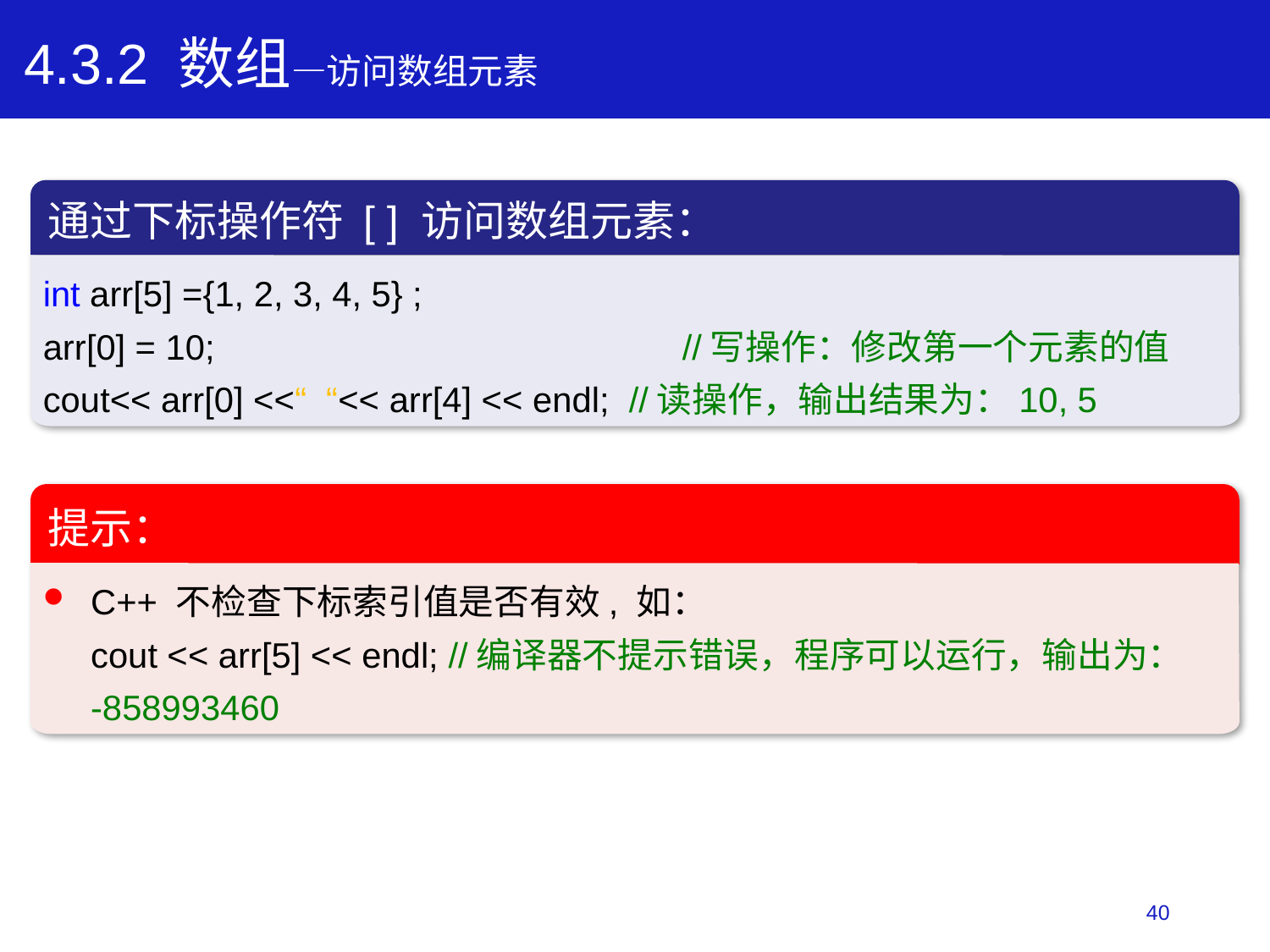

4.3.2 数组—访问数组元素
通过下标操作符 [ ] 访问数组元素：
int arr[5] ={1, 2, 3, 4, 5} ;
arr[0] = 10;                                                //写操作：修改第一个元素的值
cout<< arr[0] <<“  “<< arr[4] << endl;  //读操作，输出结果为：10, 5
提示：
C++ 不检查下标索引值是否有效, 如：
cout << arr[5] << endl; //编译器不提示错误，程序可以运行，输出为：
-858993460
40